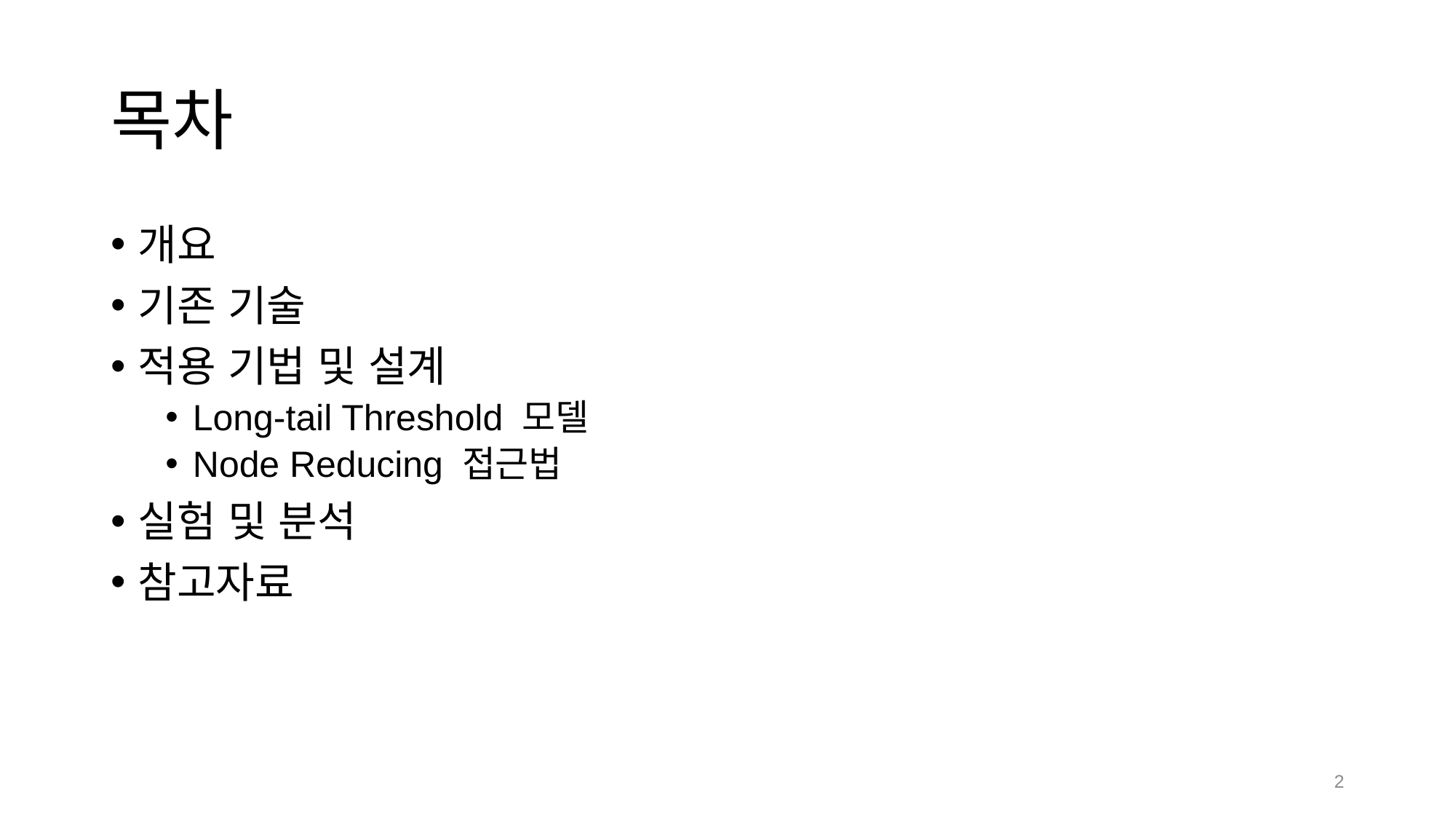

# 목차
개요
기존 기술
적용 기법 및 설계
Long-tail Threshold 모델
Node Reducing 접근법
실험 및 분석
참고자료
2